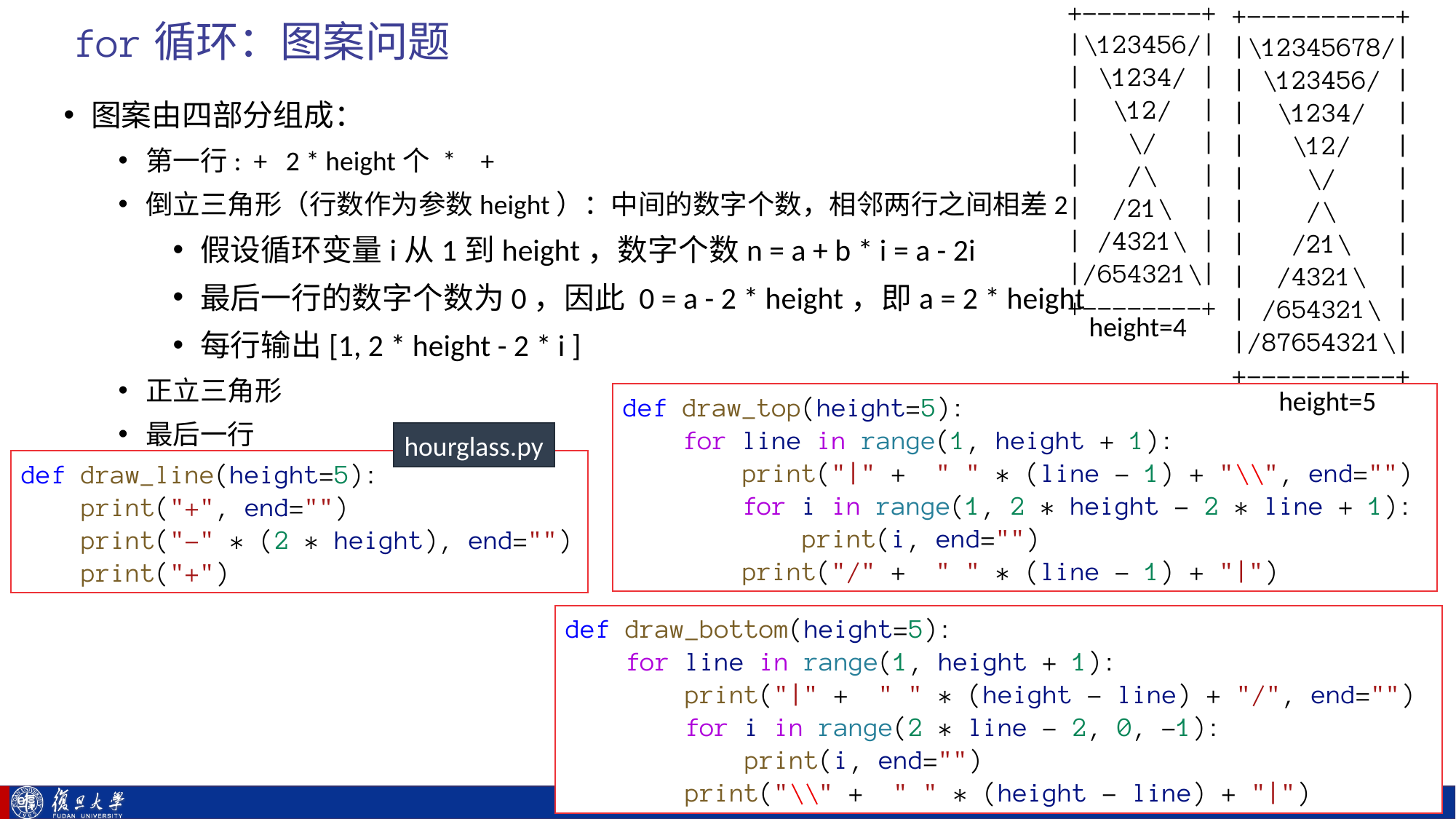

+--------+
|\123456/|
| \1234/ |
|  \12/  |
|   \/   |
|   /\   |
|  /21\  |
| /4321\ |
|/654321\|
+--------+
+----------+
|\12345678/|
| \123456/ |
|  \1234/  |
|   \12/   |
|    \/    |
|    /\    |
|   /21\   |
|  /4321\  |
| /654321\ |
|/87654321\|
+----------+
# for循环：图案问题
图案由四部分组成：
第一行:  +   2 * height个 *    +
倒立三角形（行数作为参数height）：中间的数字个数，相邻两行之间相差2
假设循环变量i从1到height，数字个数n = a + b * i = a - 2i
最后一行的数字个数为0，因此 0 = a - 2 * height，即a = 2 * height
每行输出[1, 2 * height - 2 * i ]
正立三角形
最后一行
height=4
height=5
def draw_top(height=5):
    for line in range(1, height + 1):
        print("|" +  " " * (line - 1) + "\\", end="")
        for i in range(1, 2 * height - 2 * line + 1):
            print(i, end="")
        print("/" +  " " * (line - 1) + "|")
hourglass.py
def draw_line(height=5):
    print("+", end="")
    print("-" * (2 * height), end="")
    print("+")
def draw_bottom(height=5):
    for line in range(1, height + 1):
        print("|" +  " " * (height - line) + "/", end="")
        for i in range(2 * line - 2, 0, -1):
            print(i, end="")
        print("\\" +  " " * (height - line) + "|")